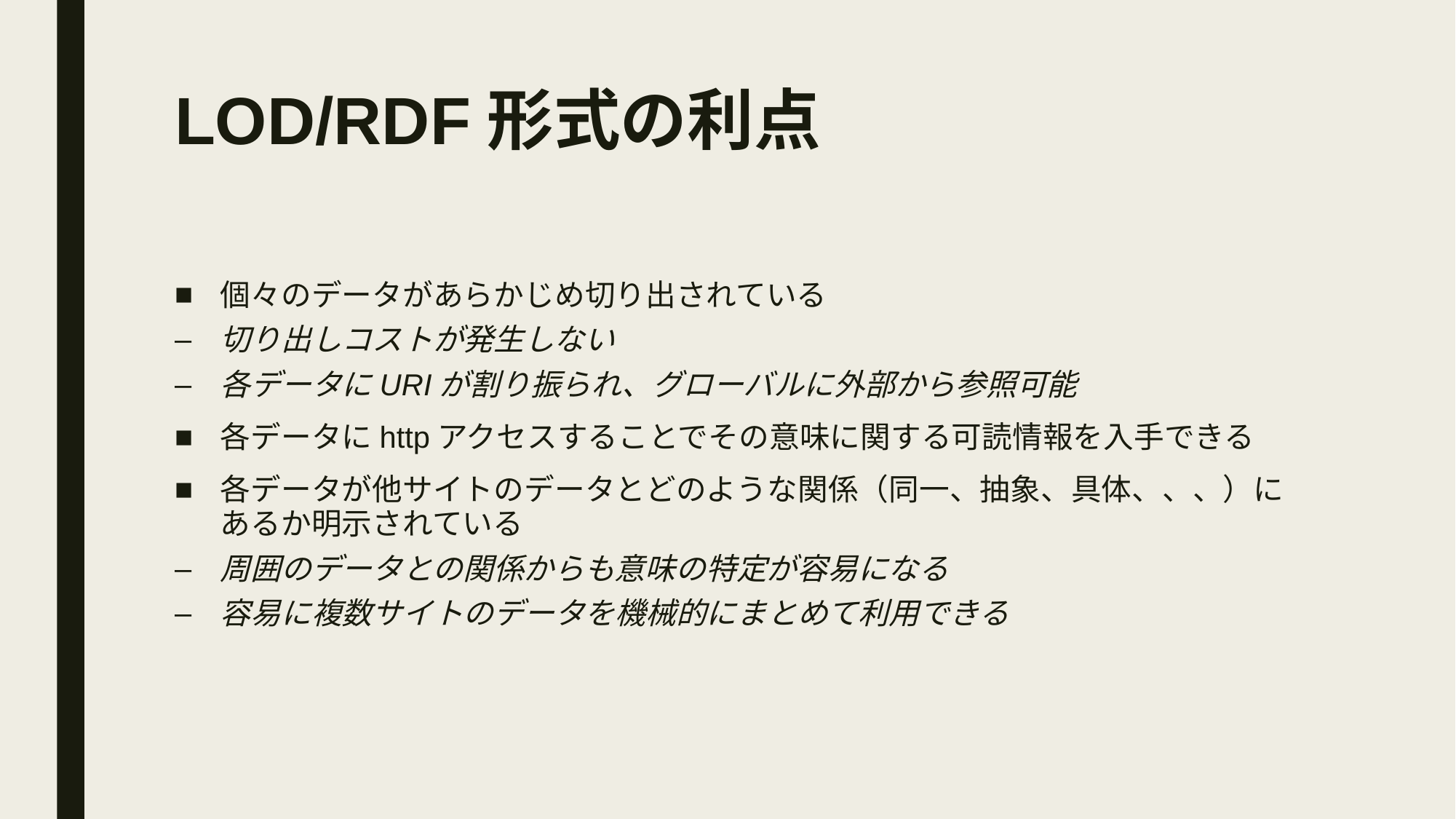

# LOD/RDF形式の利点
個々のデータがあらかじめ切り出されている
切り出しコストが発生しない
各データにURIが割り振られ、グローバルに外部から参照可能
各データにhttpアクセスすることでその意味に関する可読情報を入手できる
各データが他サイトのデータとどのような関係（同一、抽象、具体、、、）にあるか明示されている
周囲のデータとの関係からも意味の特定が容易になる
容易に複数サイトのデータを機械的にまとめて利用できる